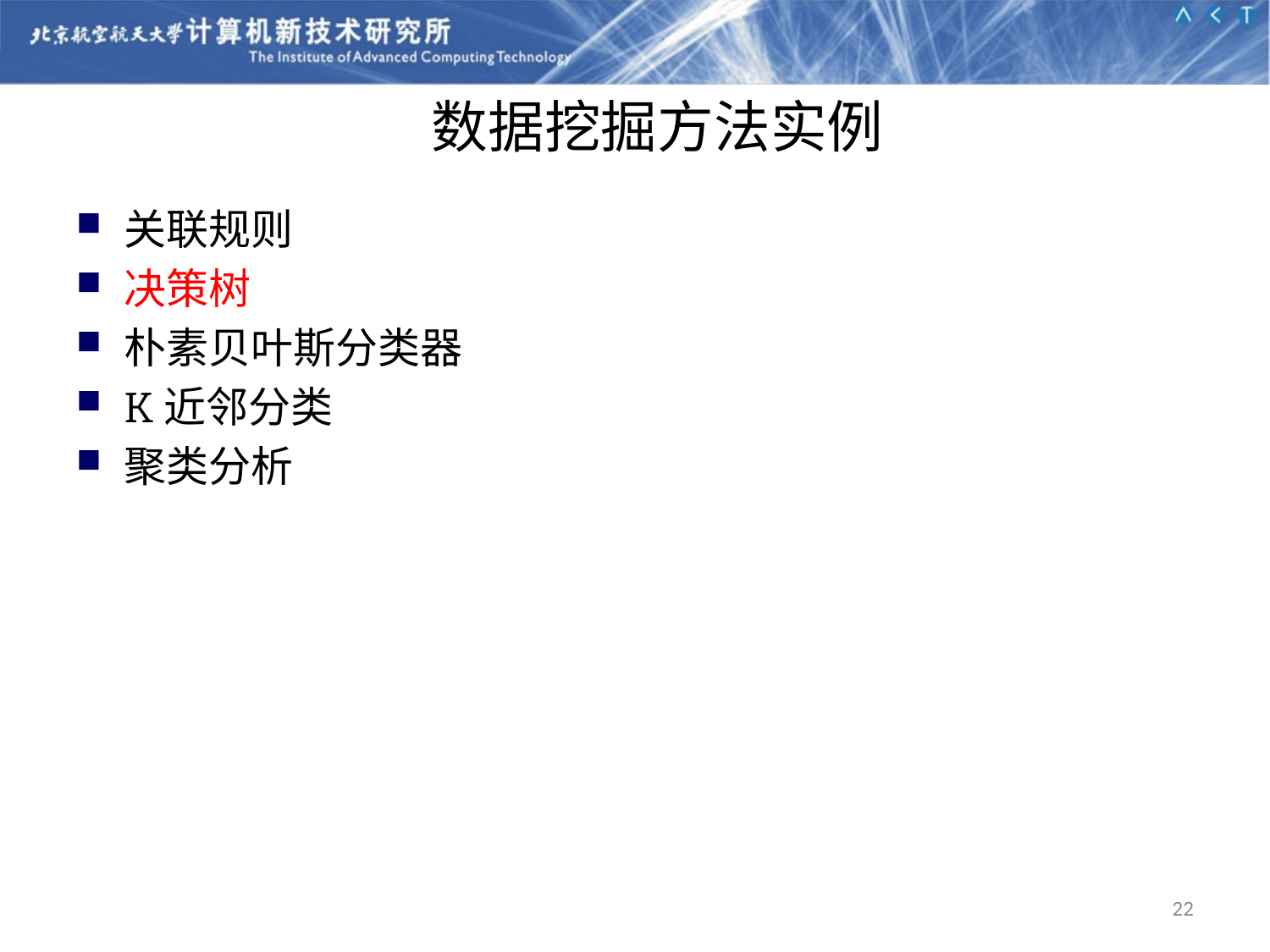

数据挖掘方法实例
关联规则
决策树
朴素贝叶斯分类器
K近邻分类
聚类分析

22